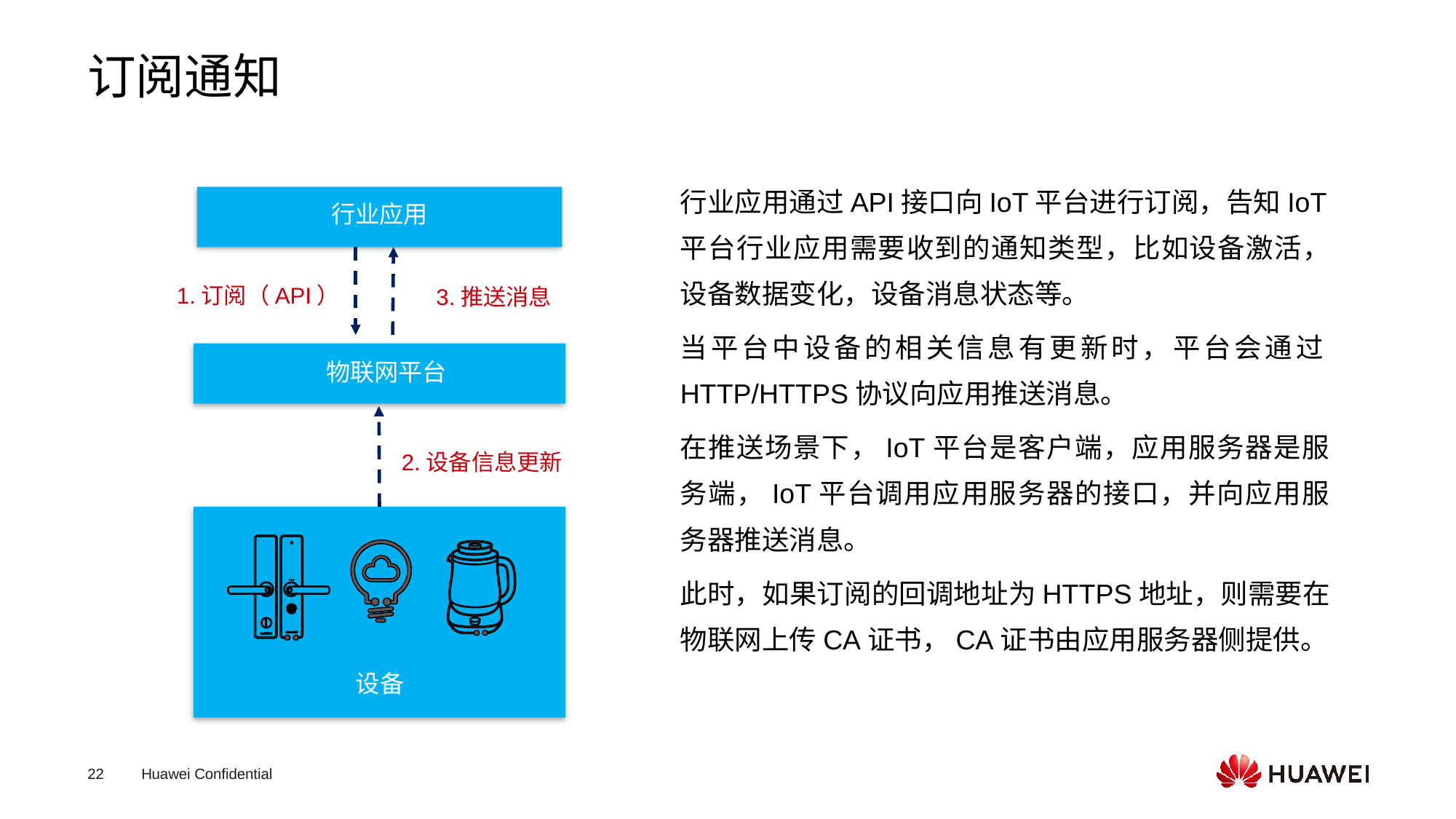

# 订阅通知
行业应用通过API接口向IoT平台进行订阅，告知IoT平台行业应用需要收到的通知类型，比如设备激活，设备数据变化，设备消息状态等。
当平台中设备的相关信息有更新时，平台会通过HTTP/HTTPS协议向应用推送消息。
在推送场景下，IoT平台是客户端，应用服务器是服务端，IoT平台调用应用服务器的接口，并向应用服务器推送消息。
此时，如果订阅的回调地址为HTTPS地址，则需要在物联网上传CA证书，CA证书由应用服务器侧提供。

行业应用
1.订阅（API）
3.推送消息

物联网平台
2.设备信息更新

设备